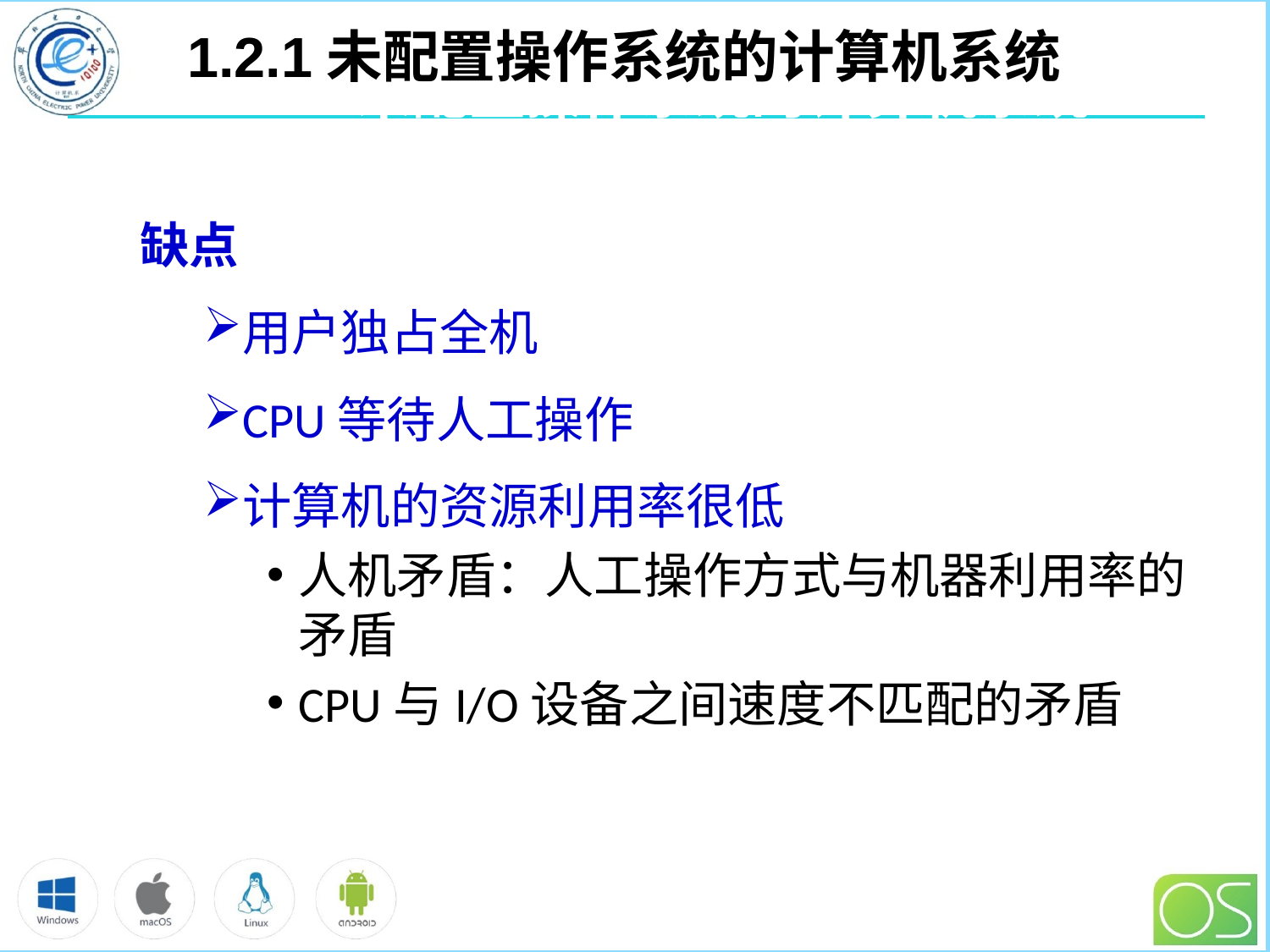

# 1.2.1未配置操作系统的计算机系统
1.2.1未配置操作系统的计算机系统
缺点
用户独占全机
CPU等待人工操作
计算机的资源利用率很低
人机矛盾：人工操作方式与机器利用率的矛盾
CPU与I/O设备之间速度不匹配的矛盾